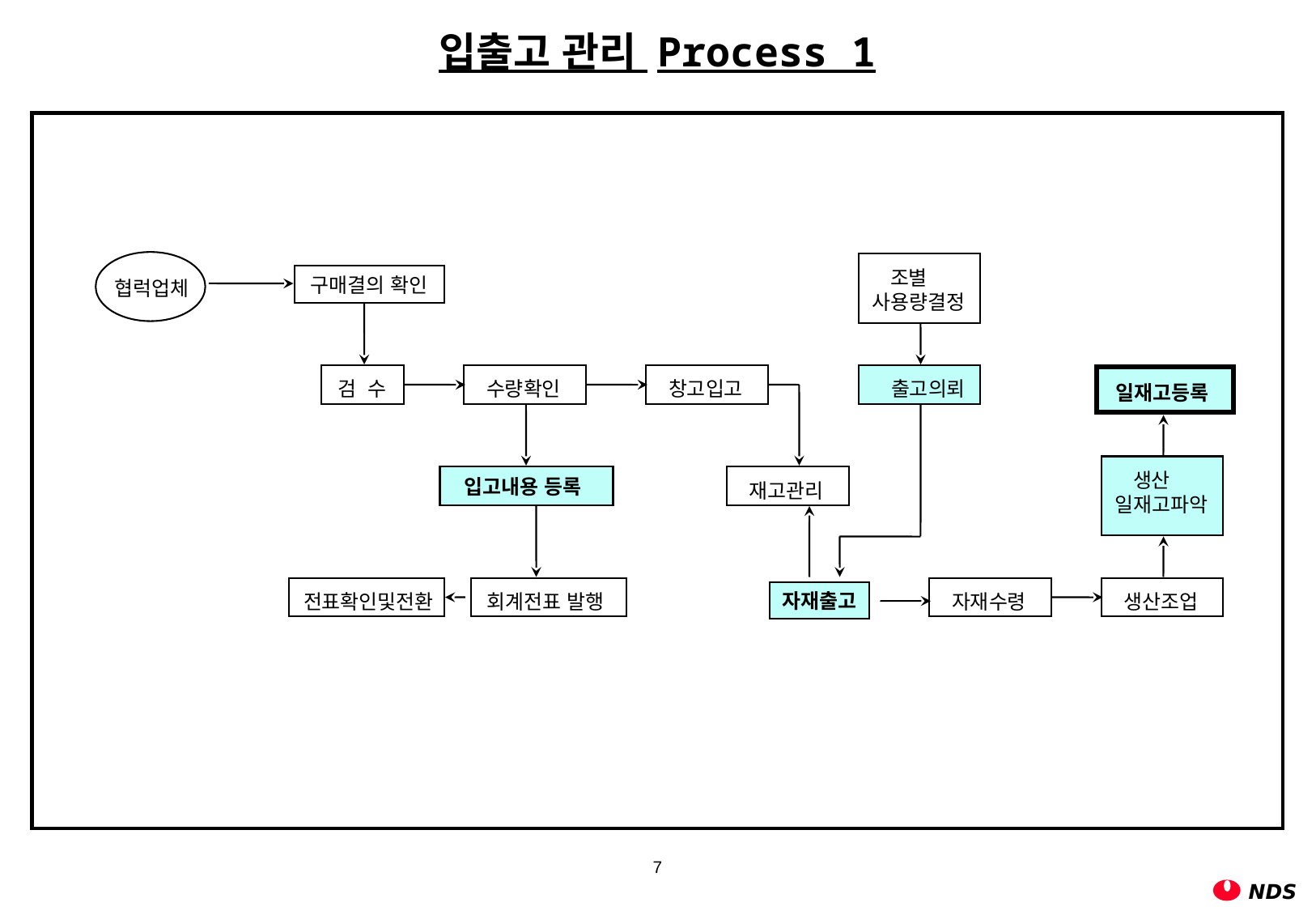

입출고 관리 Process 1

협럭업체

   조별
사용량결정

구매결의 확인

검  수

 수량확인

 창고입고

 출고의뢰
  일재고등록

   생산
일재고파악

입고내용 등록

 재고관리

 전표확인및전환

 회계전표 발행

 자재수령

 생산조업
자재출고